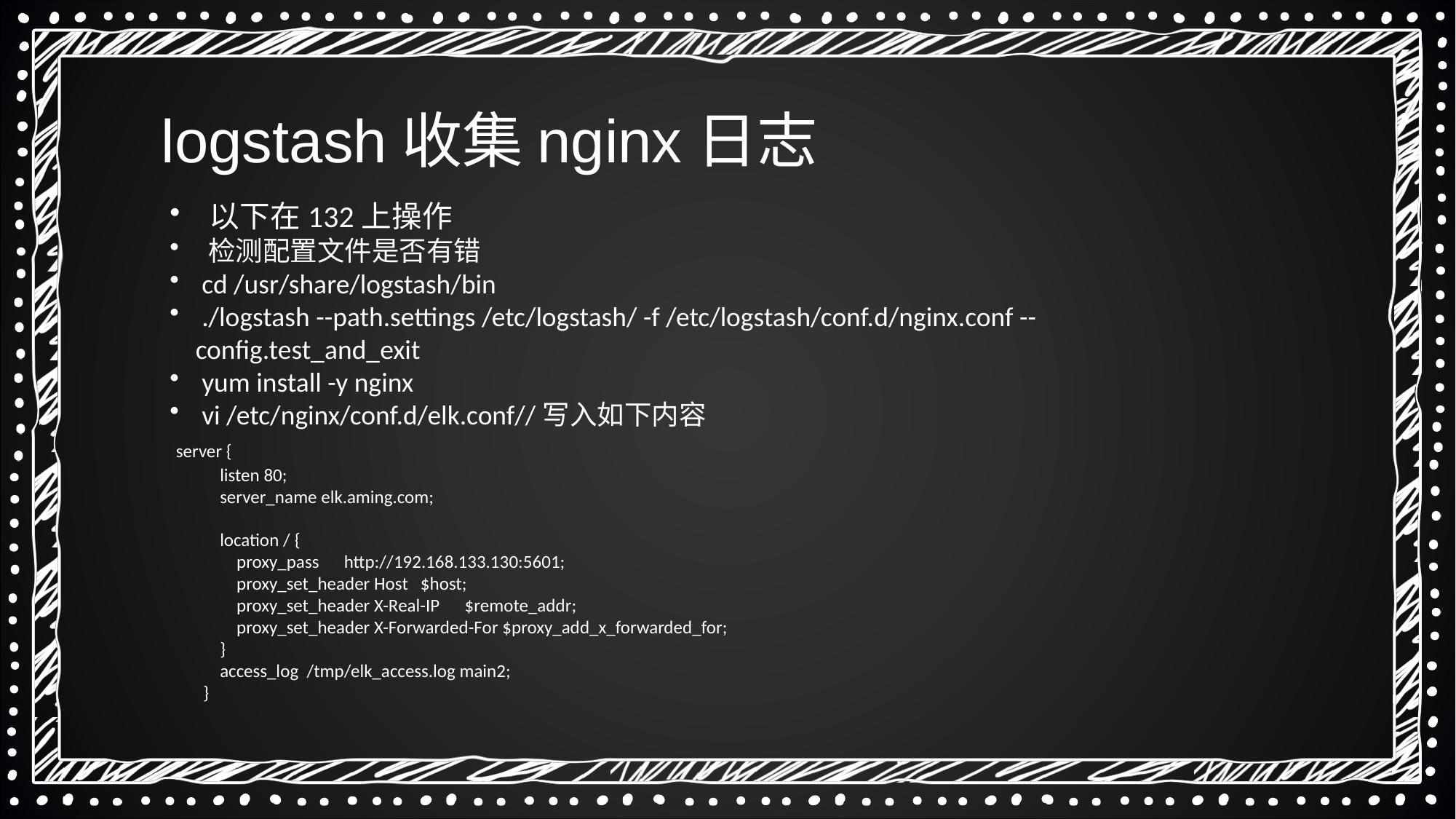

logstash收集nginx日志
 以下在132上操作
 检测配置文件是否有错
 cd /usr/share/logstash/bin
 ./logstash --path.settings /etc/logstash/ -f /etc/logstash/conf.d/nginx.conf --config.test_and_exit
 yum install -y nginx
 vi /etc/nginx/conf.d/elk.conf//写入如下内容
 server {
            listen 80;
            server_name elk.aming.com;

            location / {
                proxy_pass      http://192.168.133.130:5601;
                proxy_set_header Host   $host;
                proxy_set_header X-Real-IP      $remote_addr;
                proxy_set_header X-Forwarded-For $proxy_add_x_forwarded_for;
            }
            access_log  /tmp/elk_access.log main2;
        }